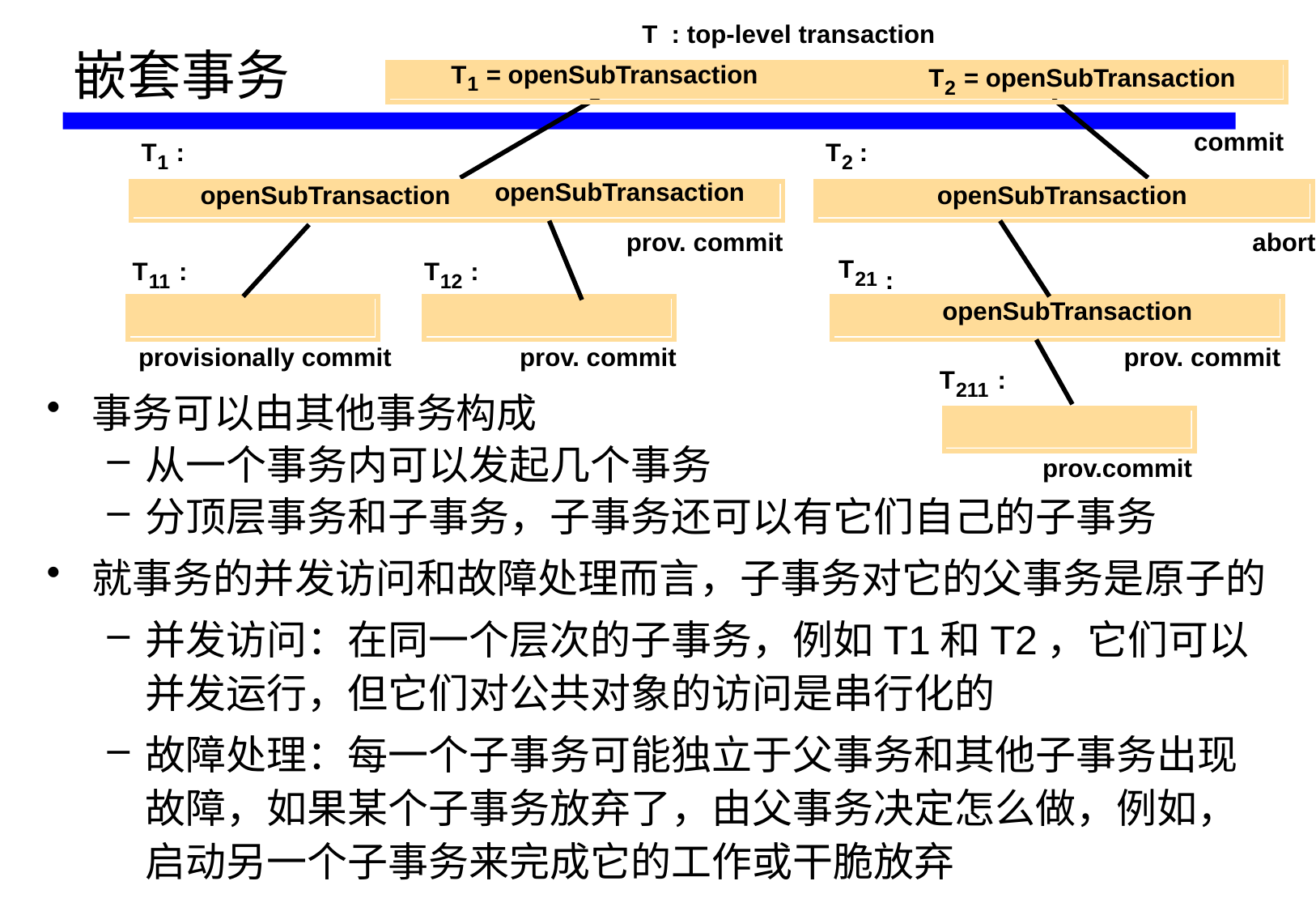

T  : top-level transaction
# 嵌套事务
T
 = openSubTransaction
T
 = openSubTransaction

1
2

commit
T
 :
T
:
1
2
openSubTransaction
openSubTransaction
openSubTransaction

prov. commit
abort
T
T
 :
T
 :
 :
21
11
12
openSubTransaction

provisionally commit
prov. commit
prov. commit
T
 :
211
事务可以由其他事务构成
从一个事务内可以发起几个事务
分顶层事务和子事务，子事务还可以有它们自己的子事务
就事务的并发访问和故障处理而言，子事务对它的父事务是原子的
并发访问：在同一个层次的子事务，例如T1和T2，它们可以并发运行，但它们对公共对象的访问是串行化的
故障处理：每一个子事务可能独立于父事务和其他子事务出现故障，如果某个子事务放弃了，由父事务决定怎么做，例如，启动另一个子事务来完成它的工作或干脆放弃

prov.commit